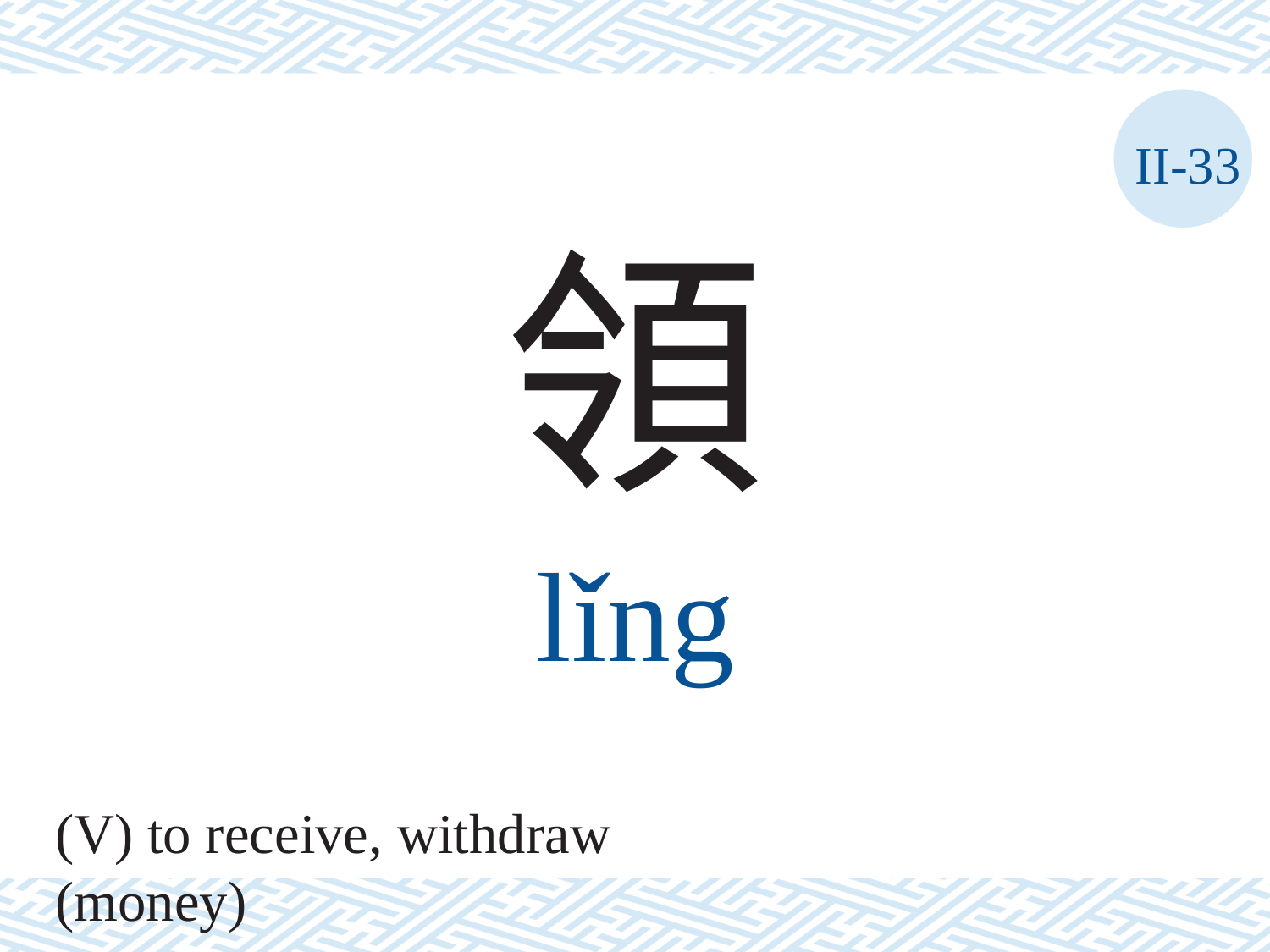

II-33
領
lǐng
(V) to receive, withdraw (money)